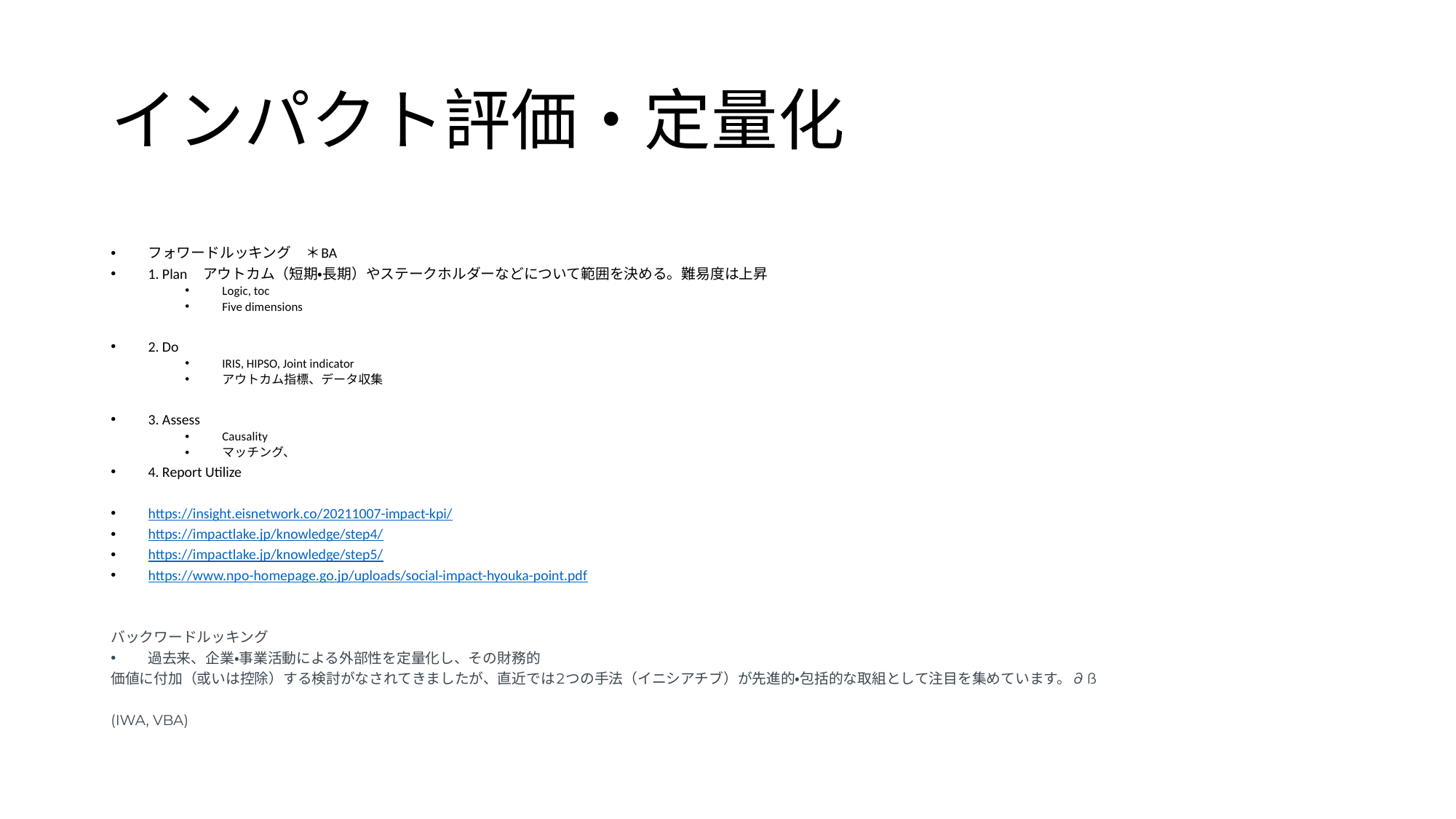

# インパクト評価・定量化

フォワードルッキング　＊BA
1. Plan　アウトカム（短期・長期）やステークホルダーなどについて範囲を決める。難易度は上昇
Logic, toc
Five dimensions

2. Do
IRIS, HIPSO, Joint indicator
アウトカム指標、データ収集

3. Assess
Causality
マッチング、
4. Report Utilize

https://insight.eisnetwork.co/20211007-impact-kpi/
https://impactlake.jp/knowledge/step4/
https://impactlake.jp/knowledge/step5/
https://www.npo-homepage.go.jp/uploads/social-impact-hyouka-point.pdf

バックワードルッキング
過去来、企業・事業活動による外部性を定量化し、その財務的
価値に付加（或いは控除）する検討がなされてきましたが、直近では2つの手法（イニシアチブ）が先進的・包括的な取組として注目を集めています。∂ß

(IWA, VBA)